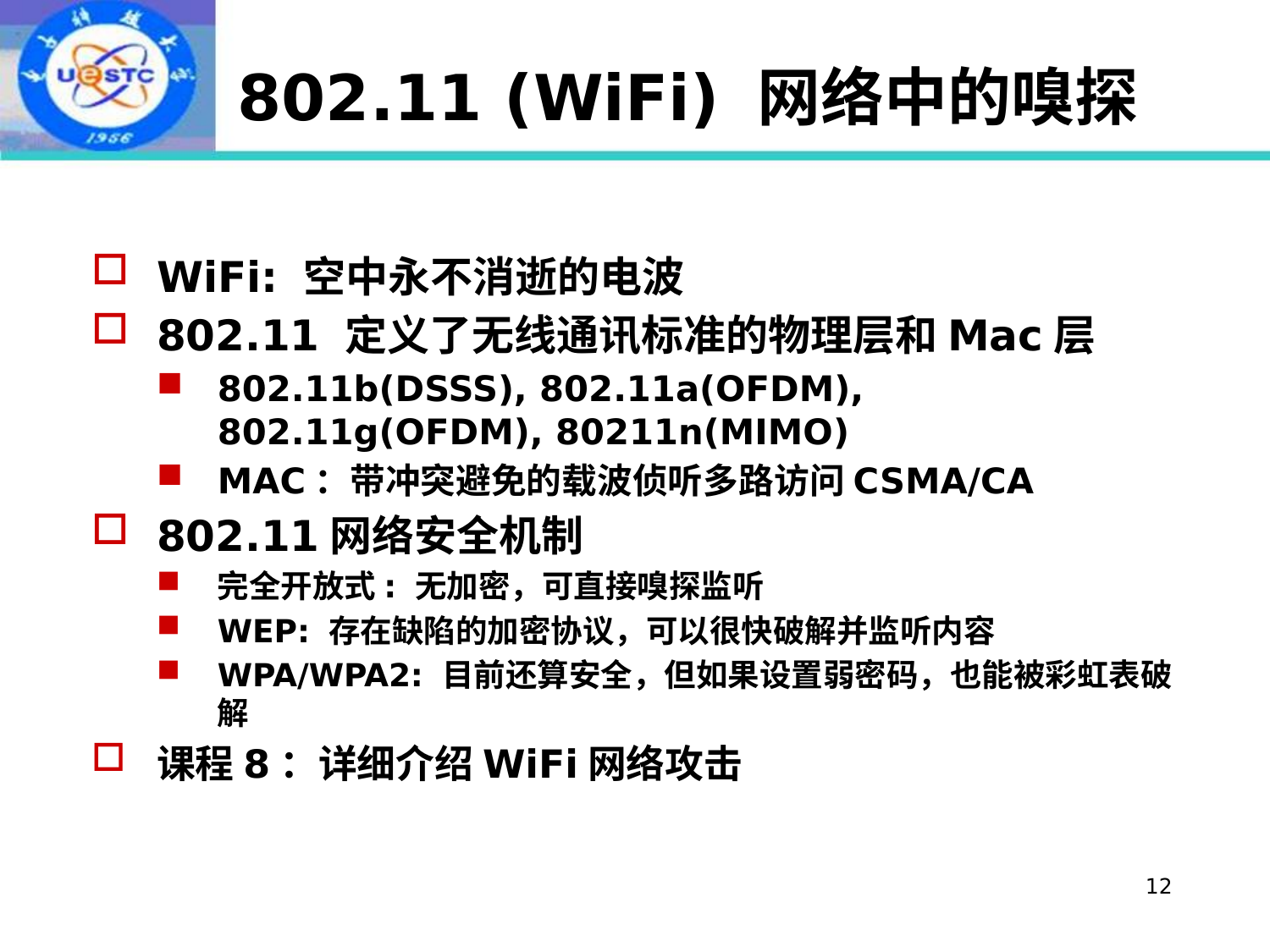

# 802.11 (WiFi) 网络中的嗅探
WiFi: 空中永不消逝的电波
802.11 定义了无线通讯标准的物理层和Mac层
802.11b(DSSS), 802.11a(OFDM), 802.11g(OFDM), 80211n(MIMO)
MAC：带冲突避免的载波侦听多路访问CSMA/CA
802.11网络安全机制
完全开放式: 无加密，可直接嗅探监听
WEP: 存在缺陷的加密协议，可以很快破解并监听内容
WPA/WPA2: 目前还算安全，但如果设置弱密码，也能被彩虹表破解
课程8：详细介绍WiFi网络攻击
12